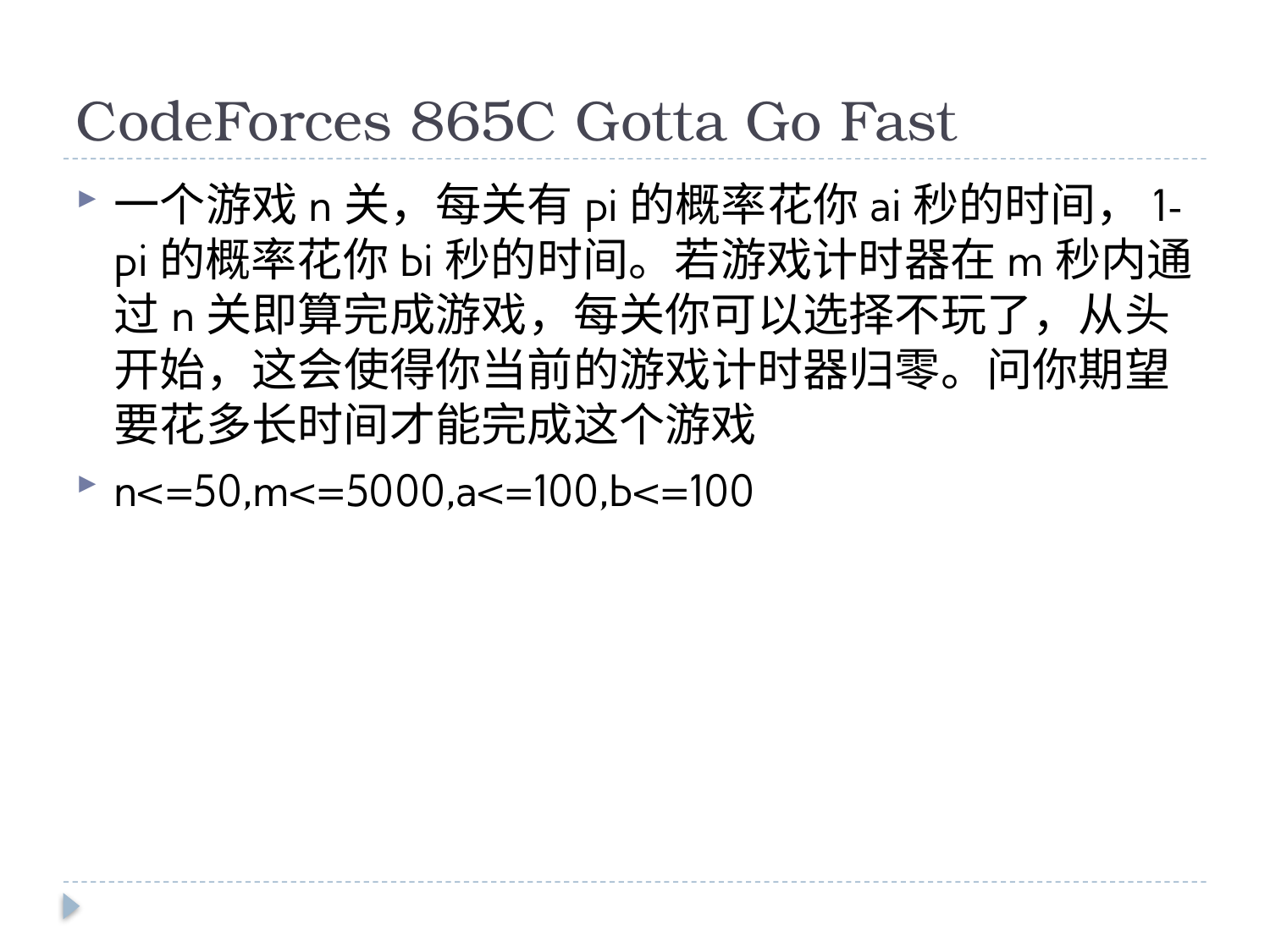

# CodeForces 865C Gotta Go Fast
一个游戏n关，每关有pi的概率花你ai秒的时间，1-pi的概率花你bi秒的时间。若游戏计时器在m秒内通过n关即算完成游戏，每关你可以选择不玩了，从头开始，这会使得你当前的游戏计时器归零。问你期望要花多长时间才能完成这个游戏
n<=50,m<=5000,a<=100,b<=100